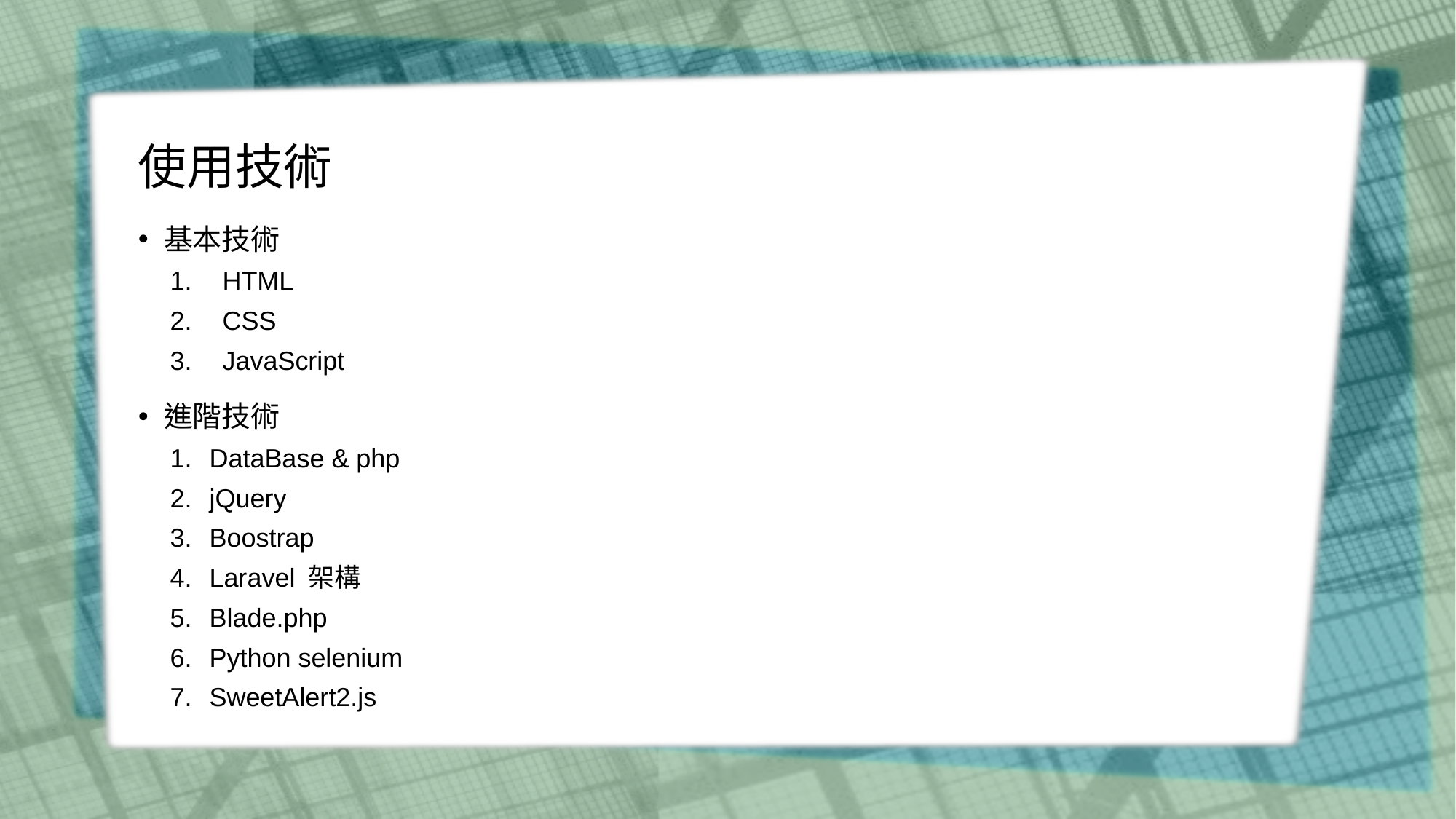

# 使用技術
基本技術
HTML
CSS
JavaScript
進階技術
DataBase & php
jQuery
Boostrap
Laravel 架構
Blade.php
Python selenium
SweetAlert2.js